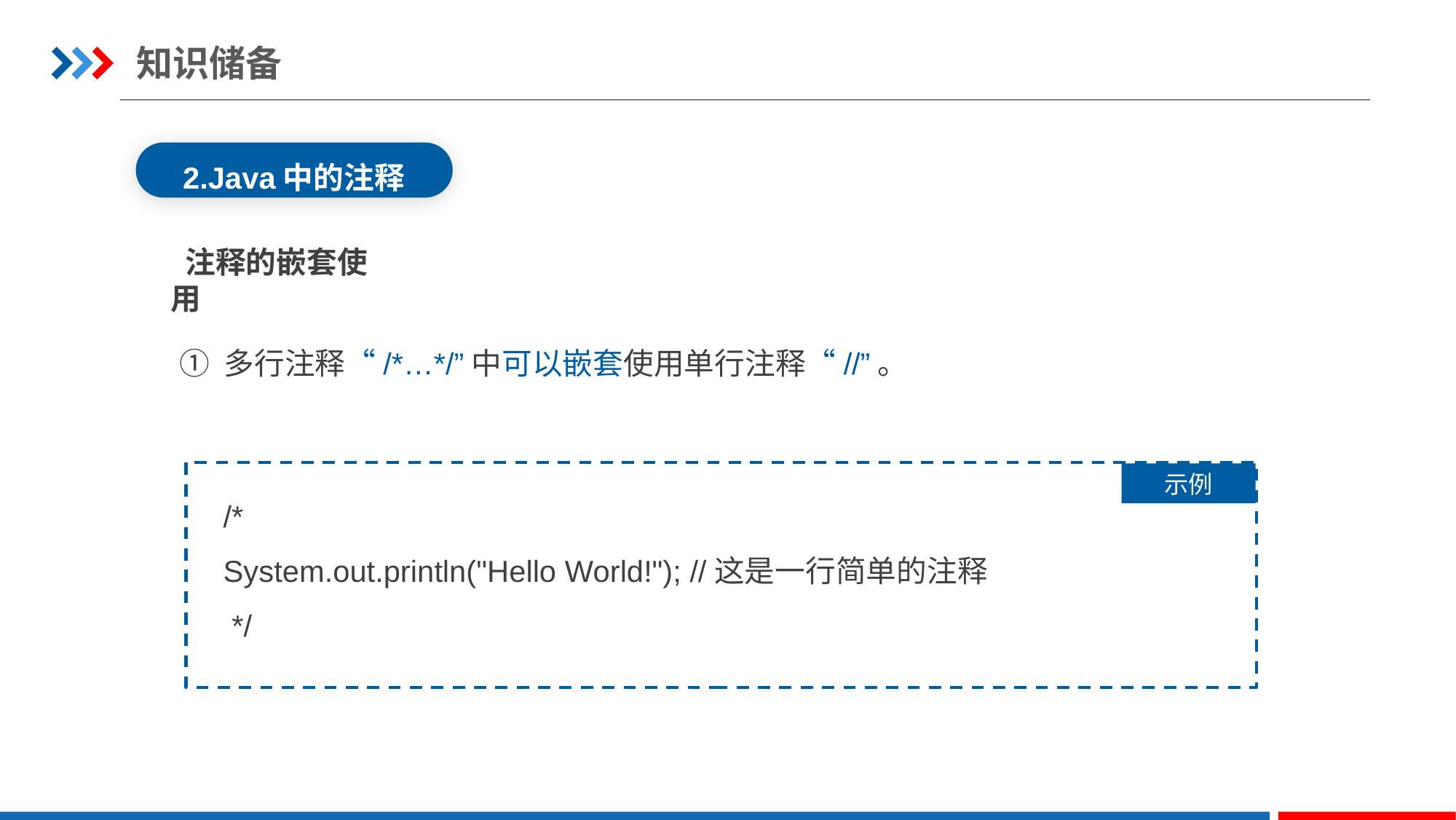

知识储备
2.Java中的注释

 注释的嵌套使用
① 多行注释“/*…*/”中可以嵌套使用单行注释“//”。

示例
/*
System.out.println("Hello World!"); //这是一行简单的注释
 */